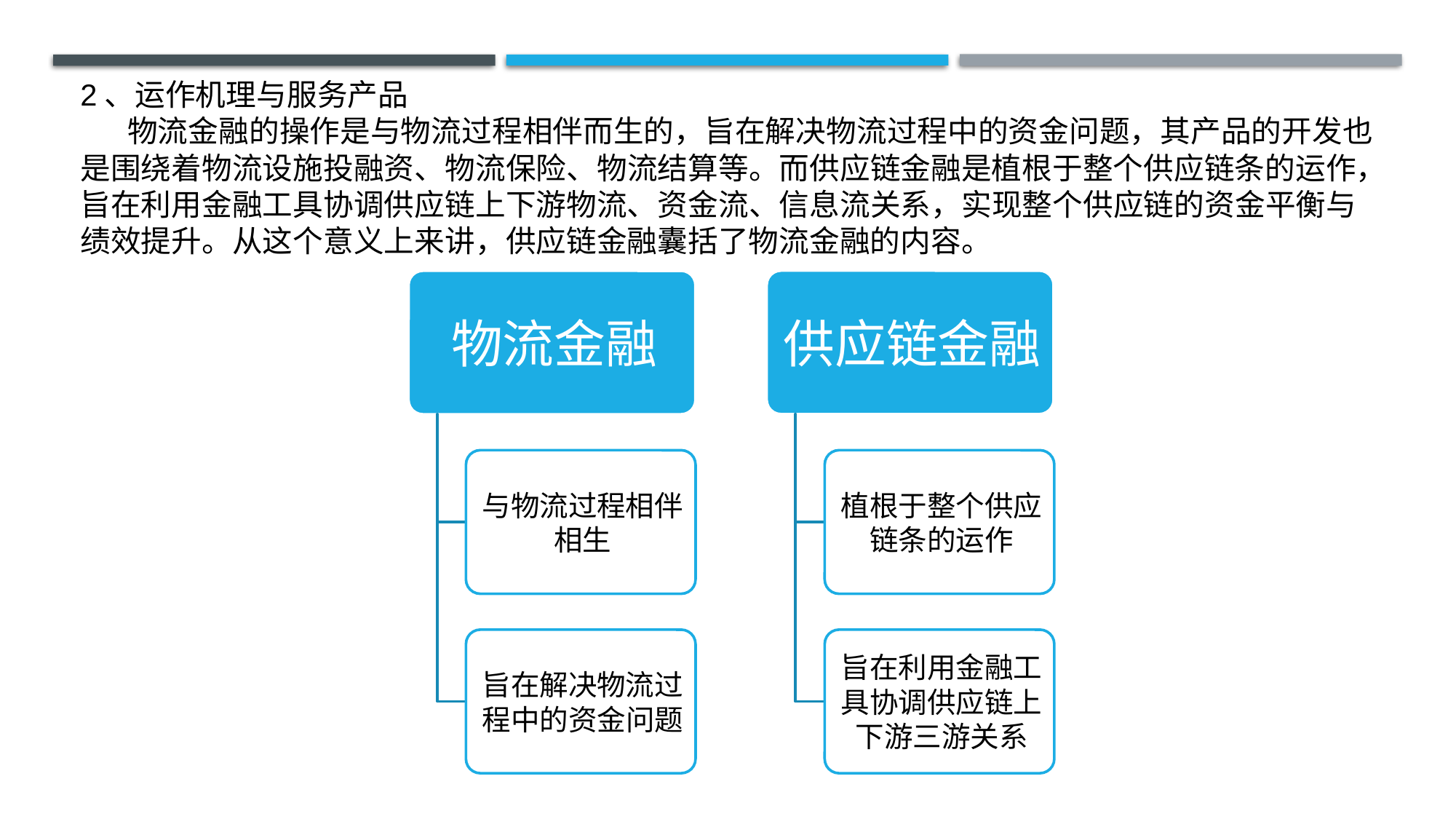

# 2、运作机理与服务产品 物流金融的操作是与物流过程相伴而生的，旨在解决物流过程中的资金问题，其产品的开发也是围绕着物流设施投融资、物流保险、物流结算等。而供应链金融是植根于整个供应链条的运作，旨在利用金融工具协调供应链上下游物流、资金流、信息流关系，实现整个供应链的资金平衡与绩效提升。从这个意义上来讲，供应链金融囊括了物流金融的内容。
物流金融
与物流过程相伴相生
旨在解决物流过程中的资金问题
供应链金融
植根于整个供应链条的运作
旨在利用金融工具协调供应链上下游三游关系